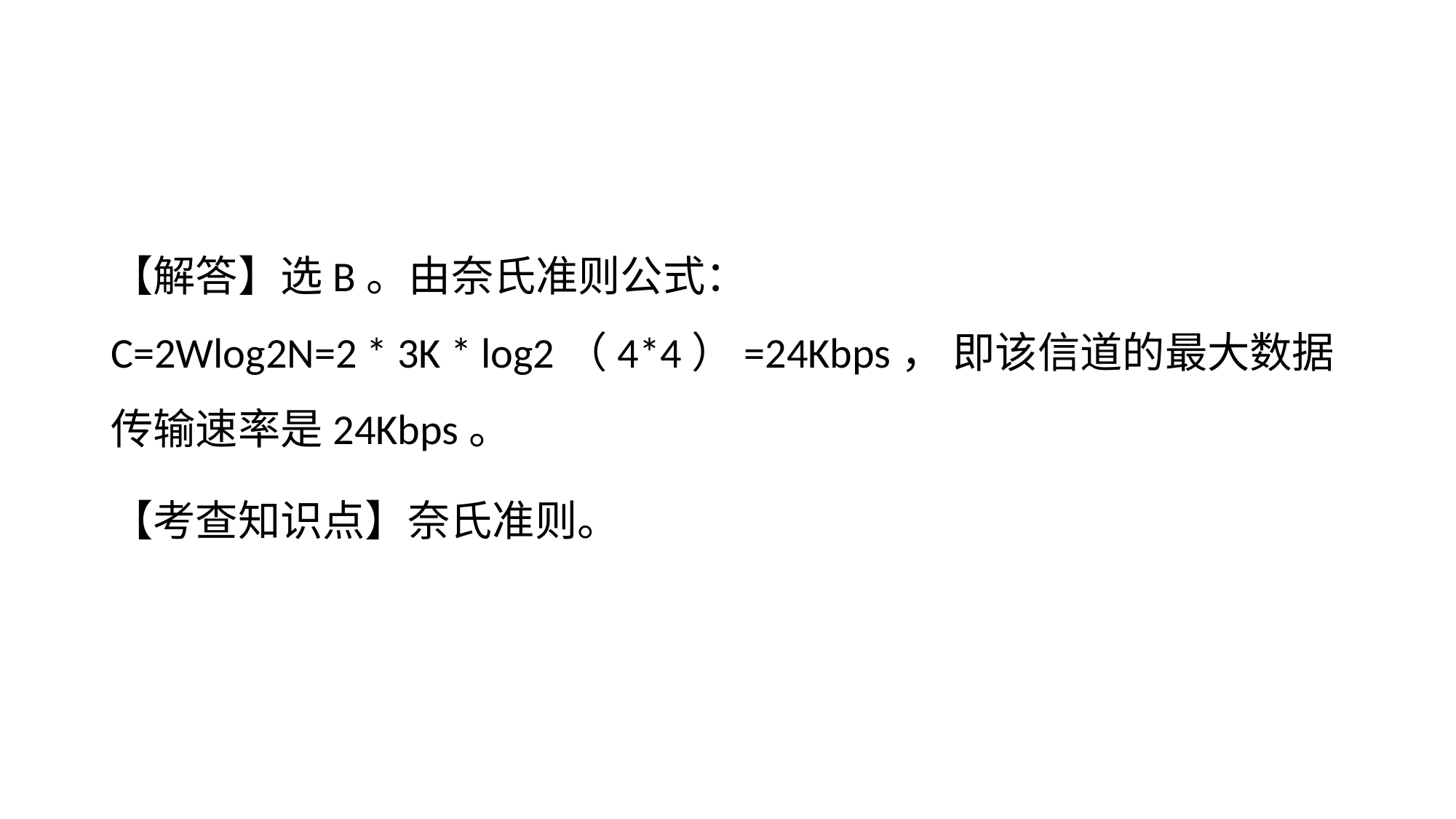

#
【解答】选B。由奈氏准则公式：C=2Wlog2N=2 * 3K * log2（4*4）=24Kbps， 即该信道的最大数据传输速率是24Kbps。
【考查知识点】奈氏准则。